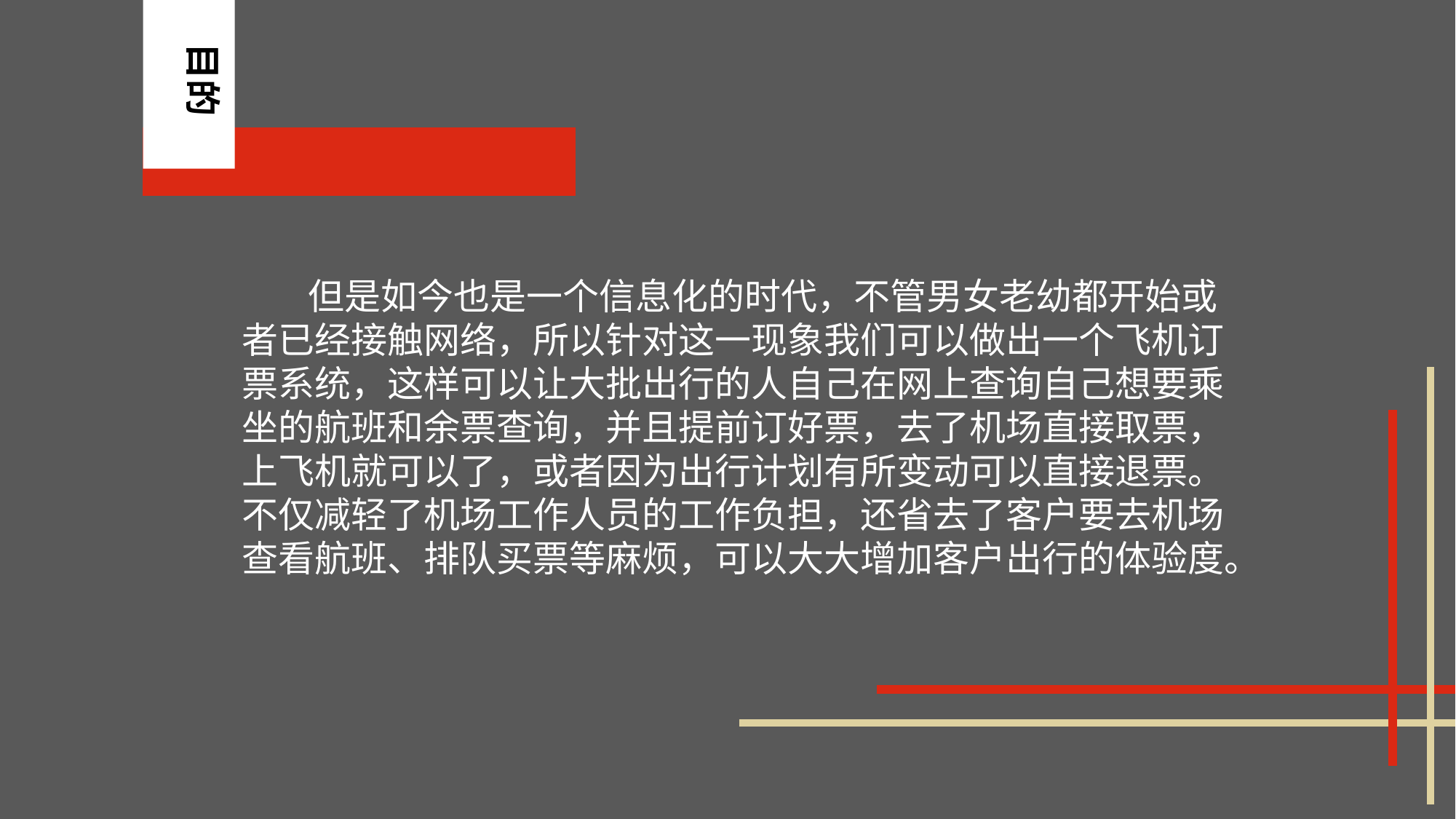

目的

       但是如今也是一个信息化的时代，不管男女老幼都开始或者已经接触网络，所以针对这一现象我们可以做出一个飞机订票系统，这样可以让大批出行的人自己在网上查询自己想要乘坐的航班和余票查询，并且提前订好票，去了机场直接取票，上飞机就可以了，或者因为出行计划有所变动可以直接退票。不仅减轻了机场工作人员的工作负担，还省去了客户要去机场查看航班、排队买票等麻烦，可以大大增加客户出行的体验度。